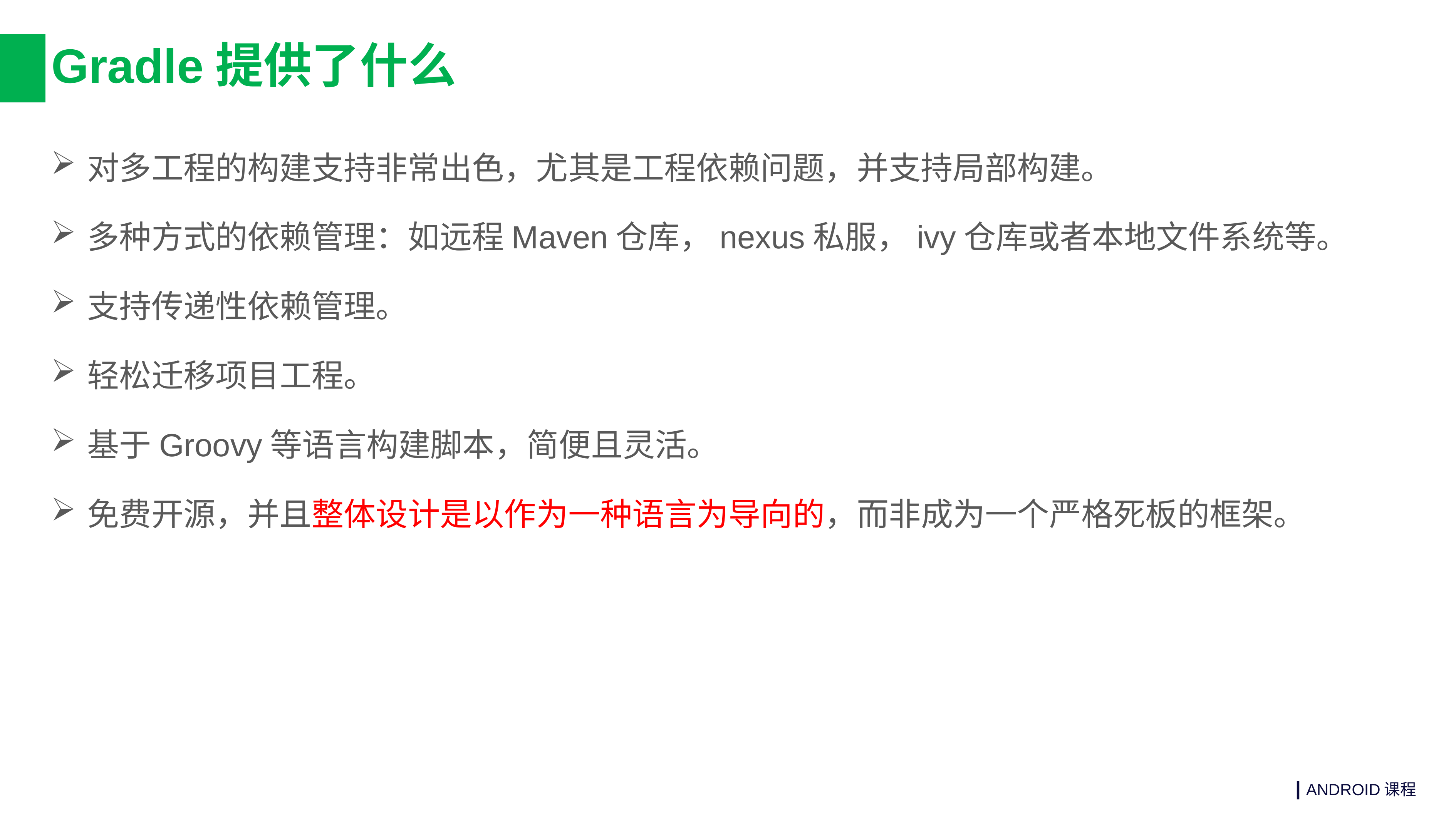

# Gradle提供了什么
对多工程的构建支持非常出色，尤其是工程依赖问题，并支持局部构建。
多种方式的依赖管理：如远程Maven仓库，nexus私服，ivy仓库或者本地文件系统等。
支持传递性依赖管理。
轻松迁移项目工程。
基于Groovy等语言构建脚本，简便且灵活。
免费开源，并且整体设计是以作为一种语言为导向的，而非成为一个严格死板的框架。